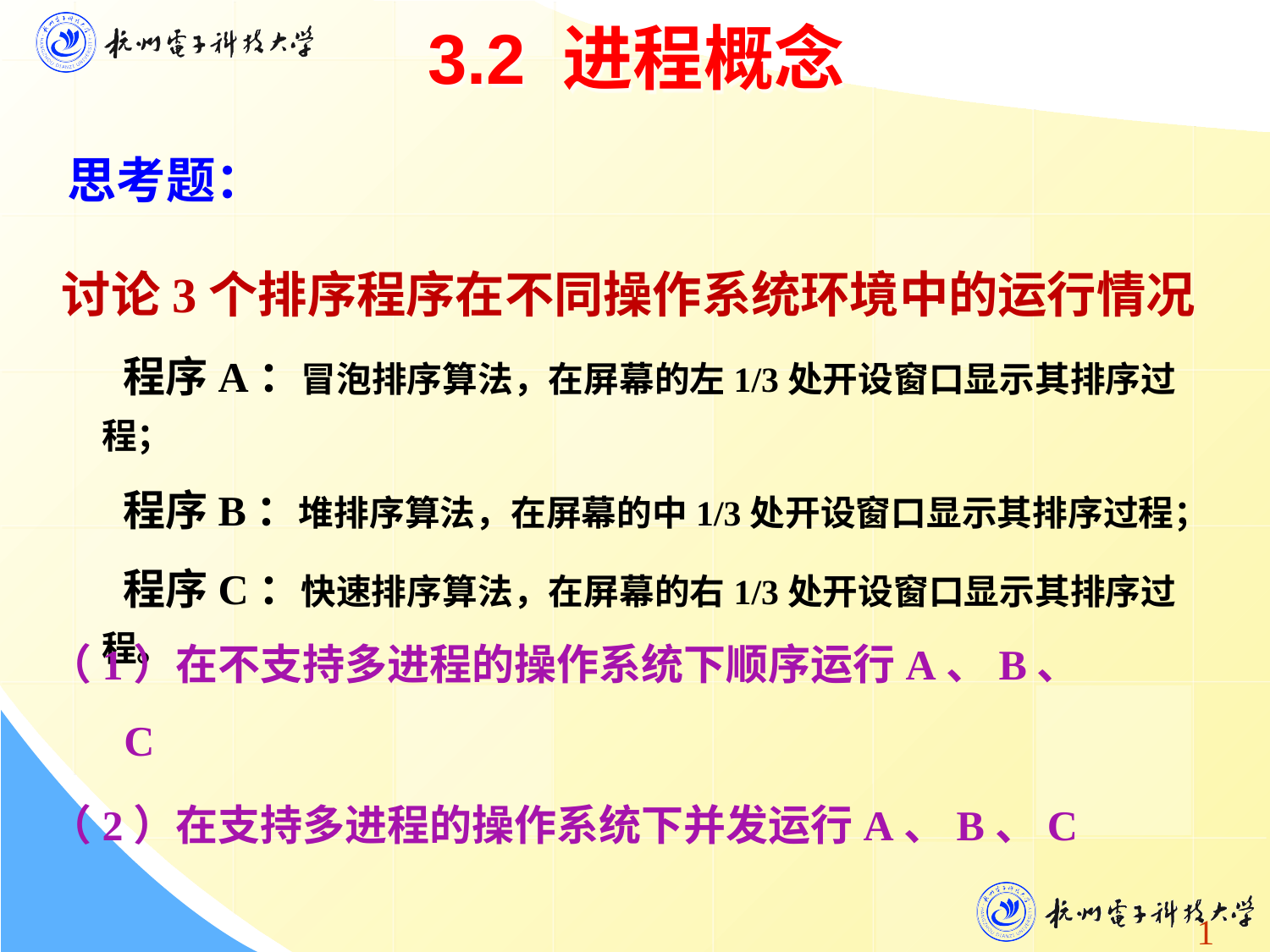

3.2 进程概念
思考题：
  讨论3个排序程序在不同操作系统环境中的运行情况
         程序A：冒泡排序算法，在屏幕的左1/3处开设窗口显示其排序过程；
         程序B：堆排序算法，在屏幕的中1/3处开设窗口显示其排序过程；
         程序C：快速排序算法，在屏幕的右1/3处开设窗口显示其排序过程。
（1）在不支持多进程的操作系统下顺序运行A、B、C
（2）在支持多进程的操作系统下并发运行A、B、C
16